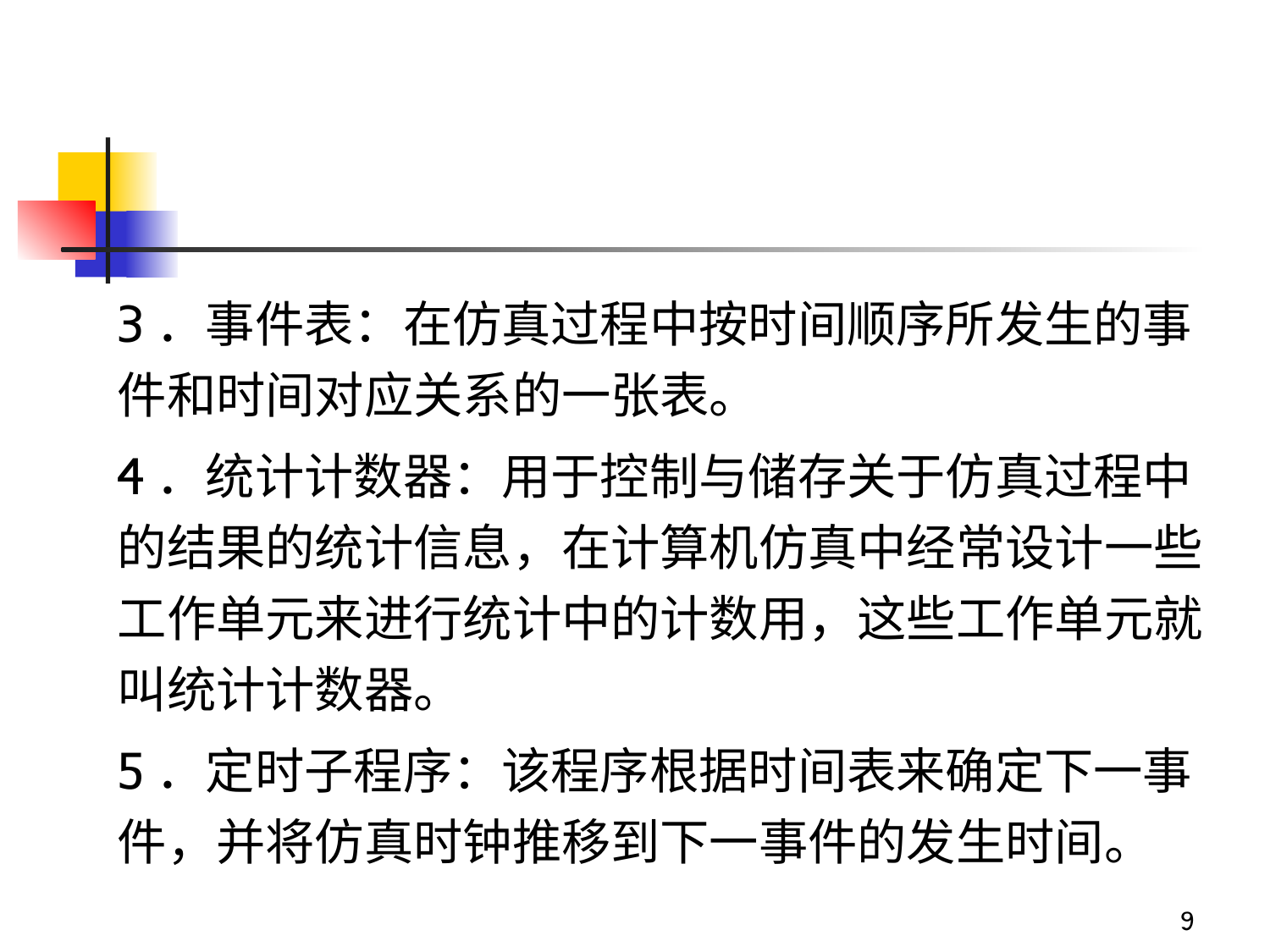

#
3．事件表：在仿真过程中按时间顺序所发生的事件和时间对应关系的一张表。
4．统计计数器：用于控制与储存关于仿真过程中的结果的统计信息，在计算机仿真中经常设计一些工作单元来进行统计中的计数用，这些工作单元就叫统计计数器。
5．定时子程序：该程序根据时间表来确定下一事件，并将仿真时钟推移到下一事件的发生时间。
9